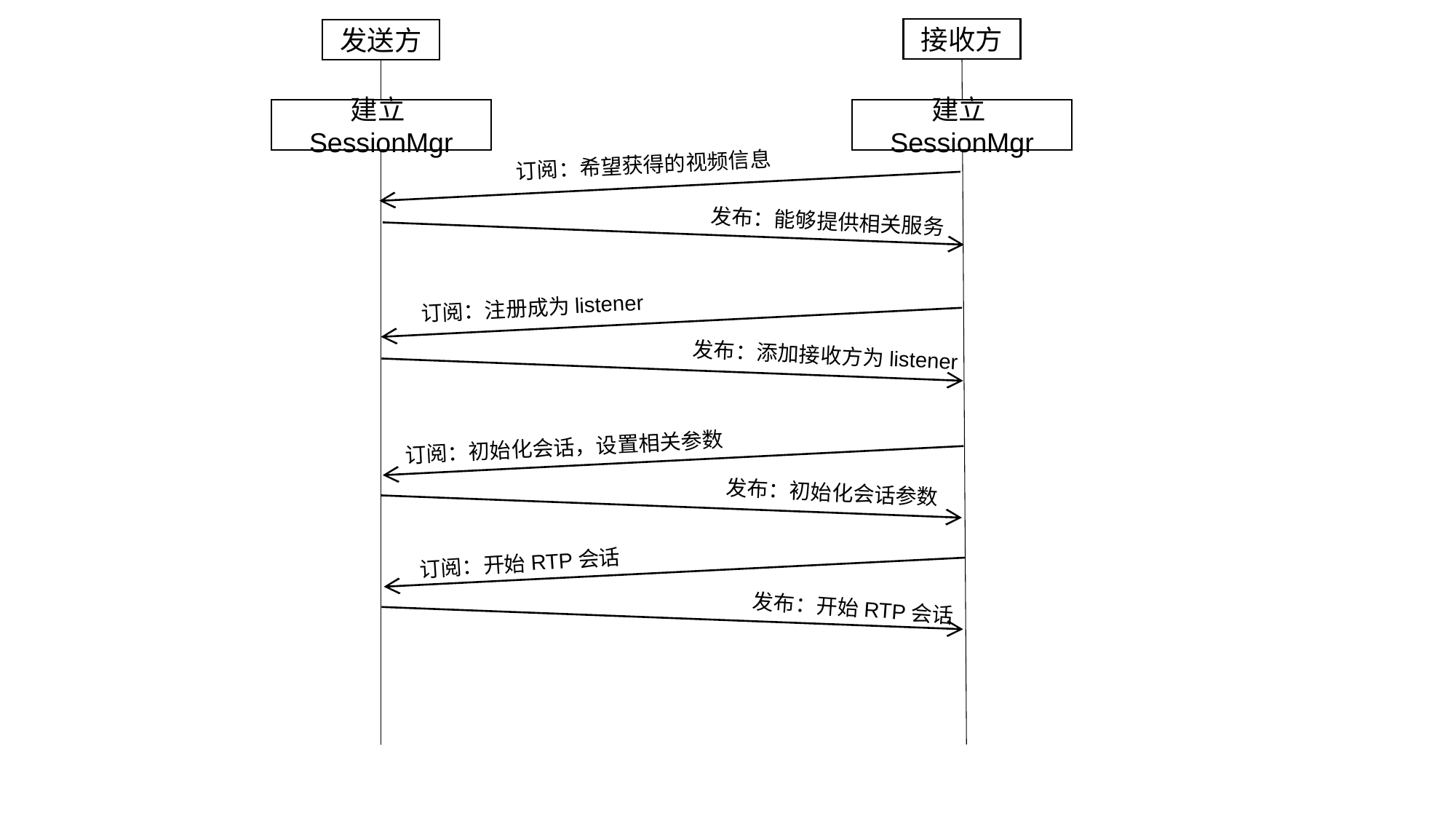

接收方
发送方
建立SessionMgr
建立SessionMgr
订阅：希望获得的视频信息
发布：能够提供相关服务
订阅：注册成为listener
发布：添加接收方为listener
订阅：初始化会话，设置相关参数
发布：初始化会话参数
订阅：开始RTP会话
发布：开始RTP会话